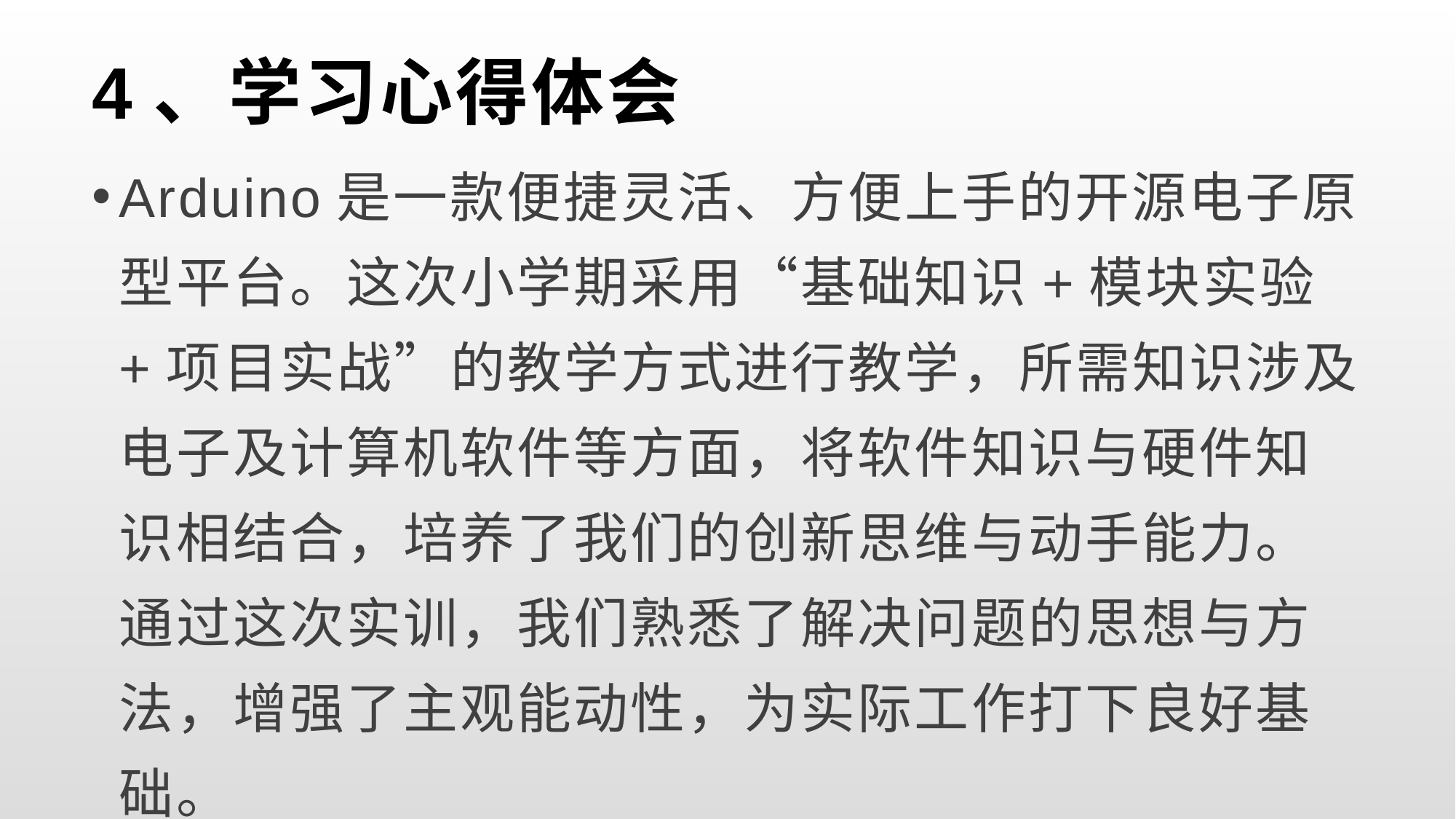

# 4、学习心得体会
Arduino是一款便捷灵活、方便上手的开源电子原型平台。这次小学期采用“基础知识+模块实验+项目实战”的教学方式进行教学，所需知识涉及电子及计算机软件等方面，将软件知识与硬件知识相结合，培养了我们的创新思维与动手能力。通过这次实训，我们熟悉了解决问题的思想与方法，增强了主观能动性，为实际工作打下良好基础。